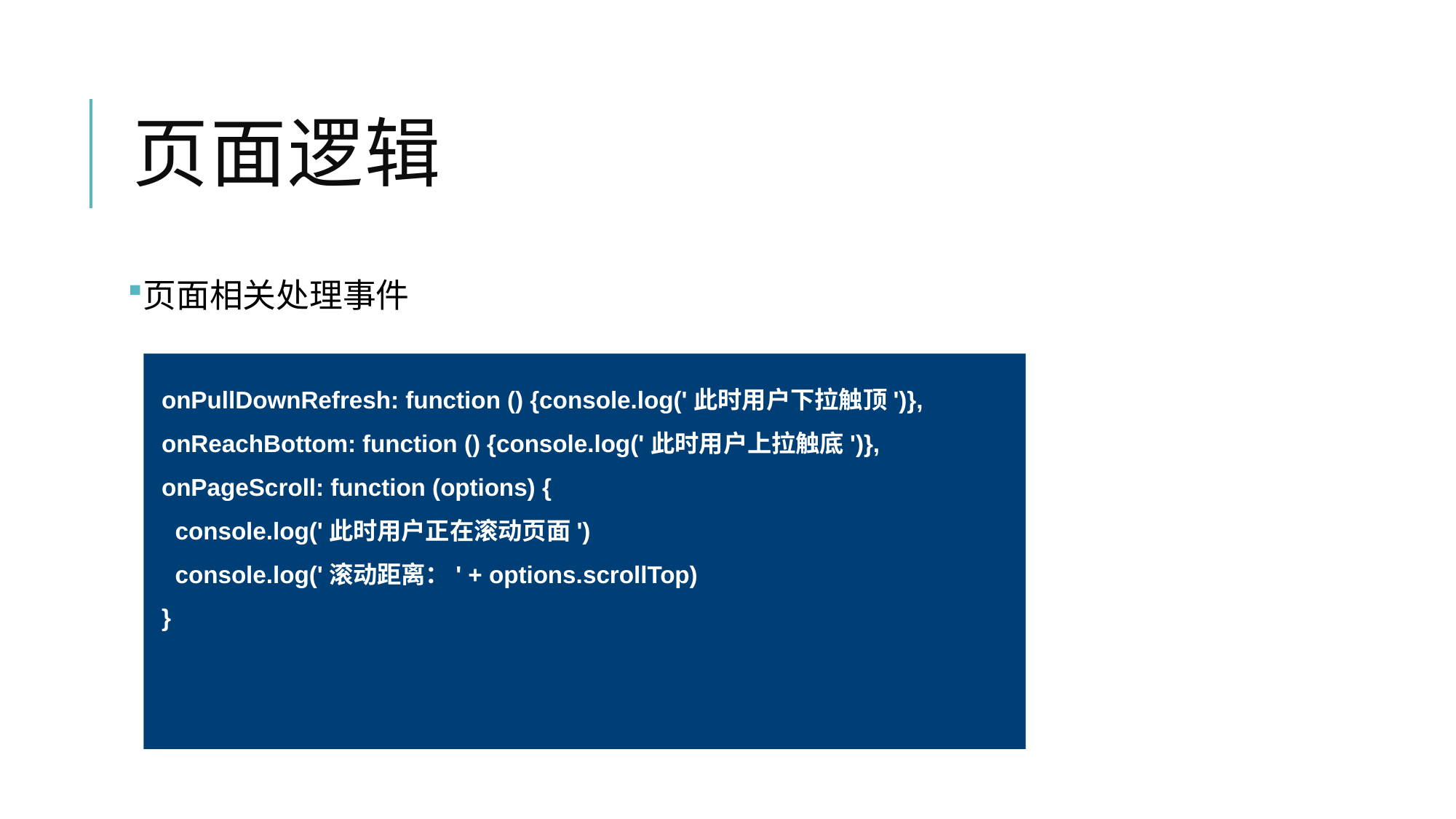

# 页面逻辑
页面相关处理事件

onPullDownRefresh: function () {console.log('此时用户下拉触顶')},
onReachBottom: function () {console.log('此时用户上拉触底')},
onPageScroll: function (options) {
  console.log('此时用户正在滚动页面')
  console.log('滚动距离：' + options.scrollTop)
}